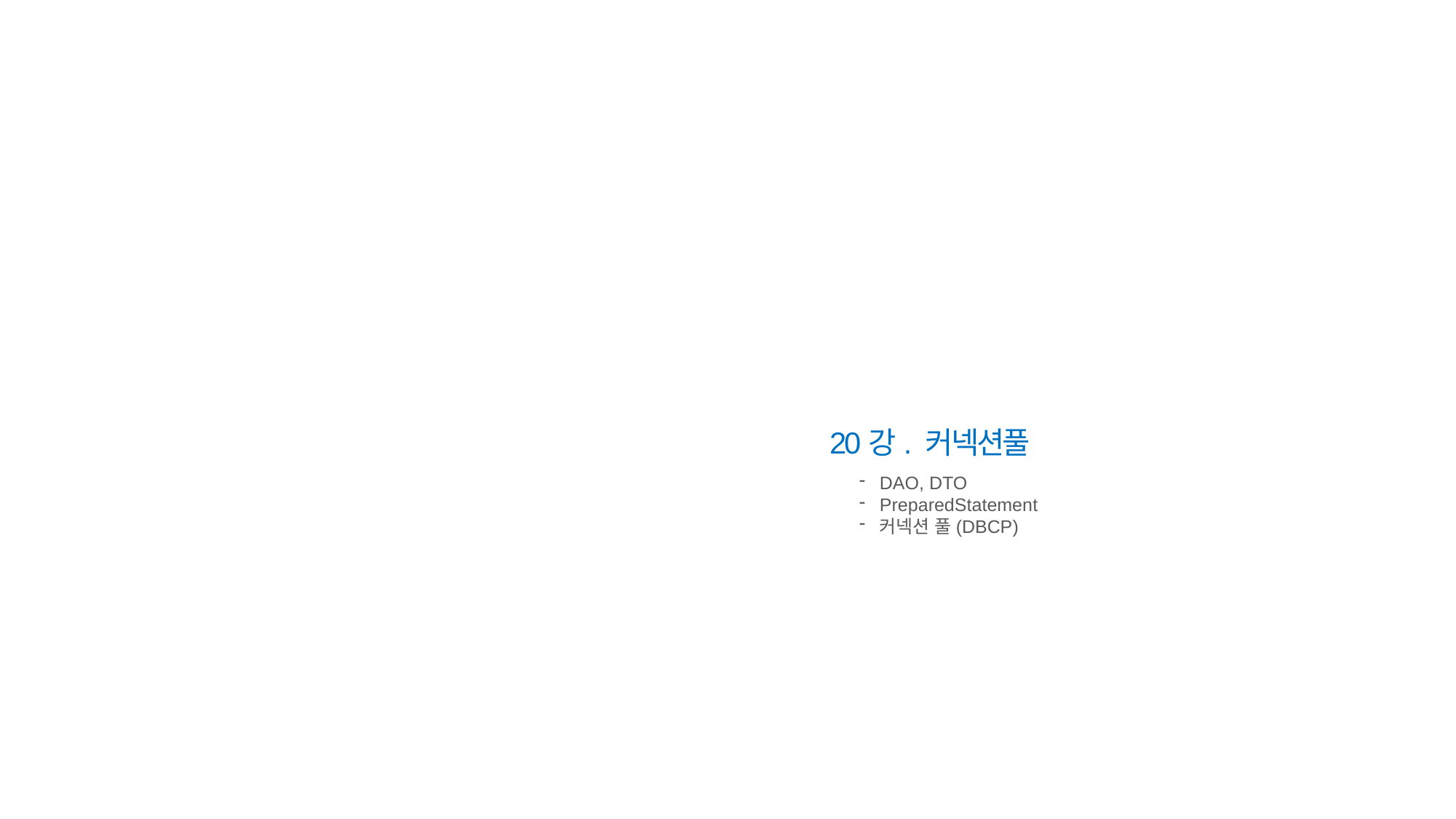

20강. 커넥션풀
DAO, DTO
PreparedStatement
커넥션 풀(DBCP)